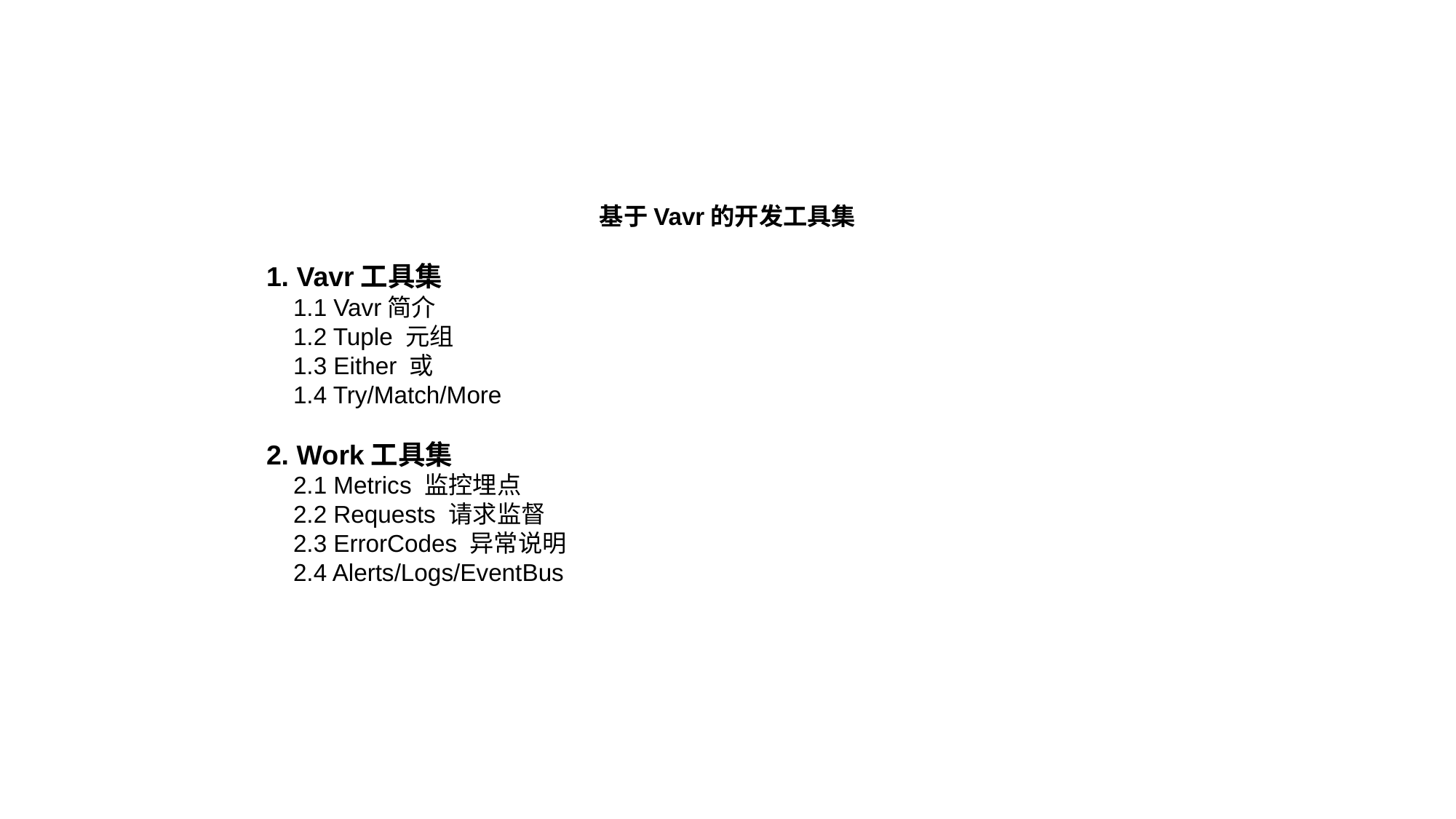

基于Vavr的开发工具集

1. Vavr工具集
    1.1 Vavr简介
    1.2 Tuple 元组
    1.3 Either 或
    1.4 Try/Match/More

2. Work工具集
    2.1 Metrics 监控埋点
    2.2 Requests 请求监督
    2.3 ErrorCodes 异常说明
    2.4 Alerts/Logs/EventBus